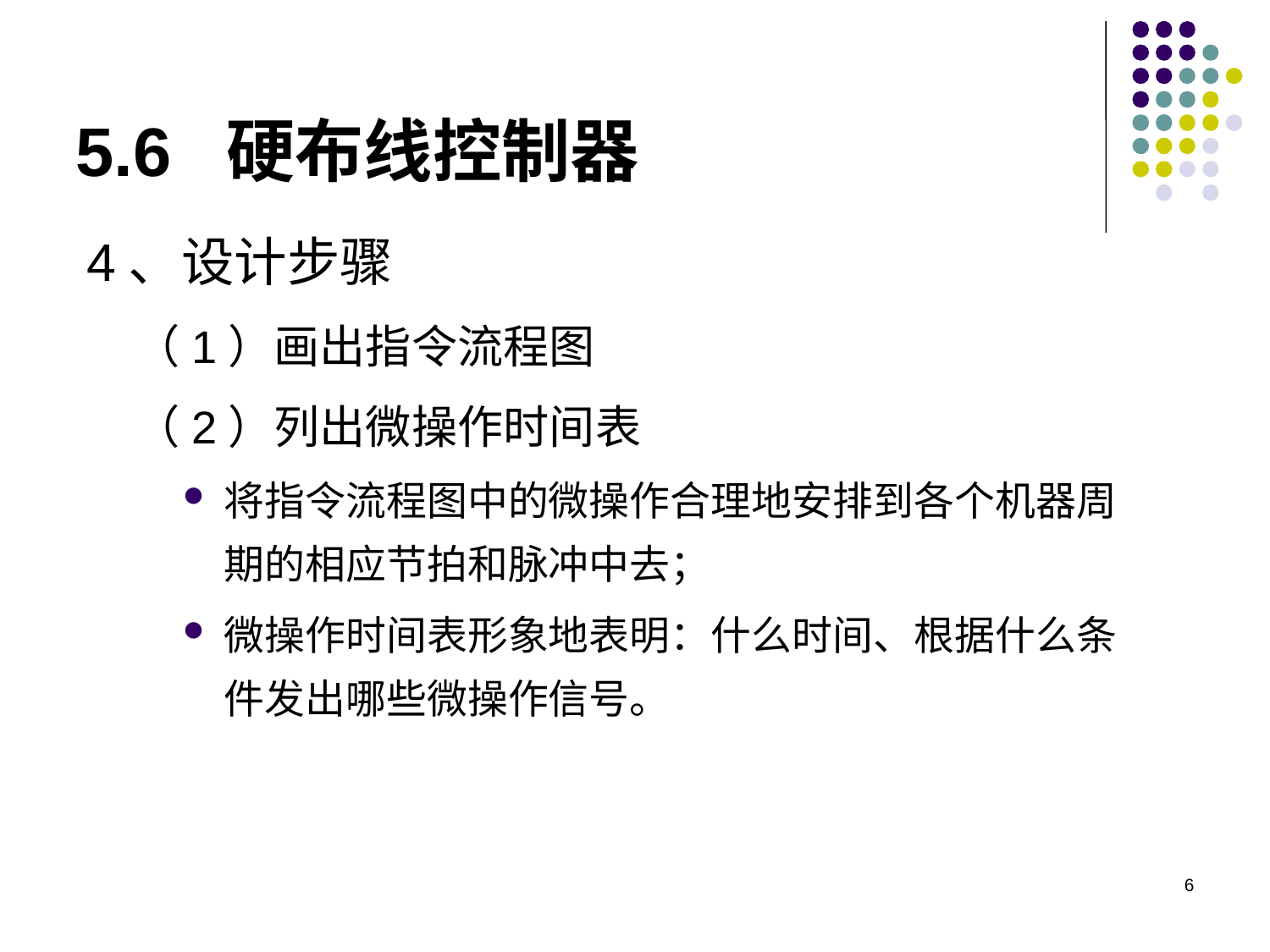

5.6  硬布线控制器
4、设计步骤
（1）画出指令流程图
（2）列出微操作时间表
将指令流程图中的微操作合理地安排到各个机器周期的相应节拍和脉冲中去；
微操作时间表形象地表明：什么时间、根据什么条件发出哪些微操作信号。
6